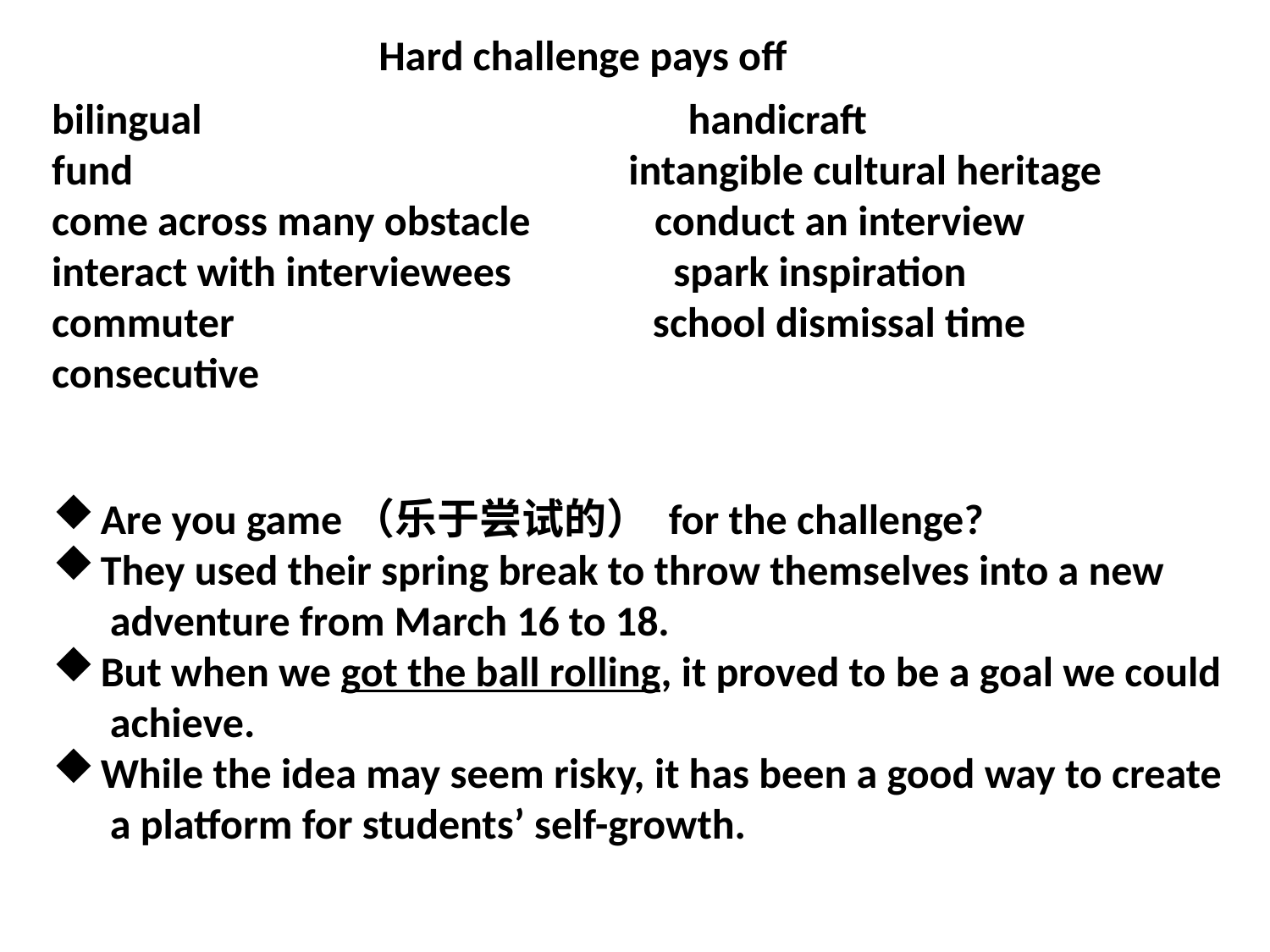

Hard challenge pays off
bilingual                                                   handicraft
fund                                                    intangible cultural heritage
come across many obstacle             conduct an interview
interact with interviewees                 spark inspiration
commuter                                            school dismissal time
consecutive

Are you game（乐于尝试的） for the challenge?
They used their spring break to throw themselves into a new
      adventure from March 16 to 18.
But when we got the ball rolling, it proved to be a goal we could
      achieve.
While the idea may seem risky, it has been a good way to create
      a platform for students’ self-growth.